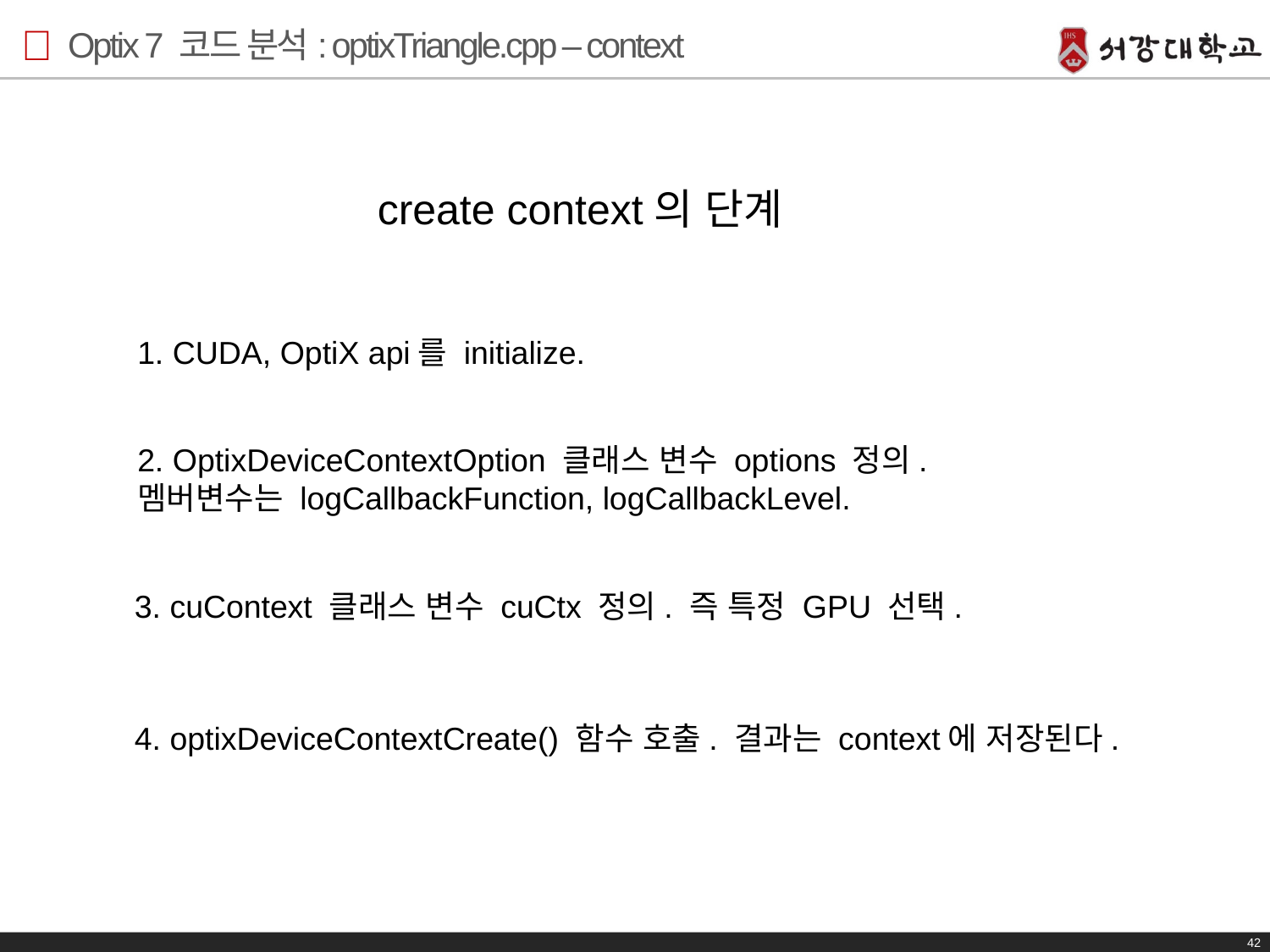

# Optix 7 코드 분석: optixTriangle.cpp – context
create context의 단계
1. CUDA, OptiX api를 initialize.
2. OptixDeviceContextOption 클래스 변수 options 정의.
멤버변수는 logCallbackFunction, logCallbackLevel.
3. cuContext 클래스 변수 cuCtx 정의. 즉 특정 GPU 선택.
4. optixDeviceContextCreate() 함수 호출. 결과는 context에 저장된다.
42